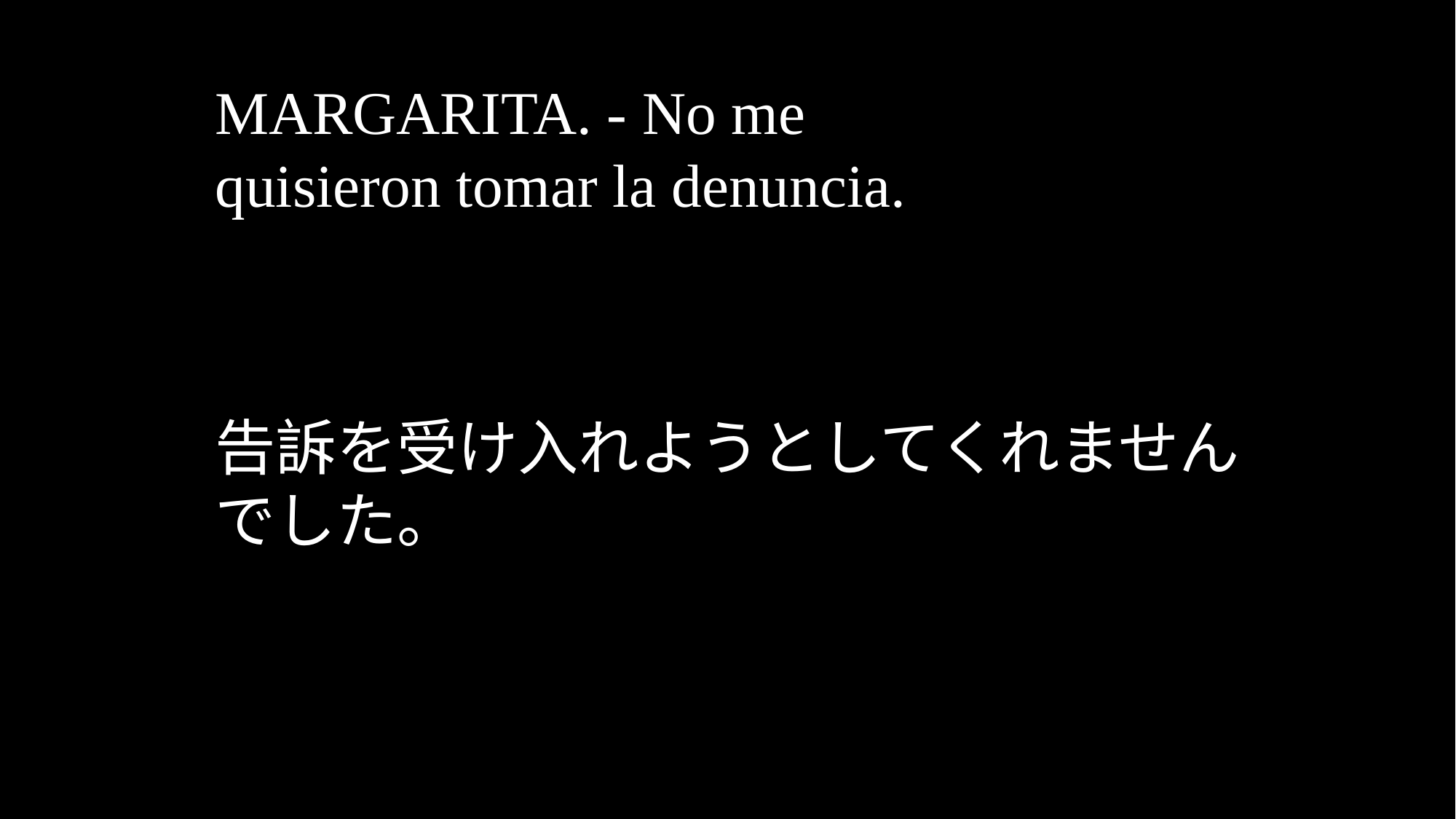

MARGARITA. - No me quisieron tomar la denuncia.

告訴を受け入れようとしてくれませんでした。